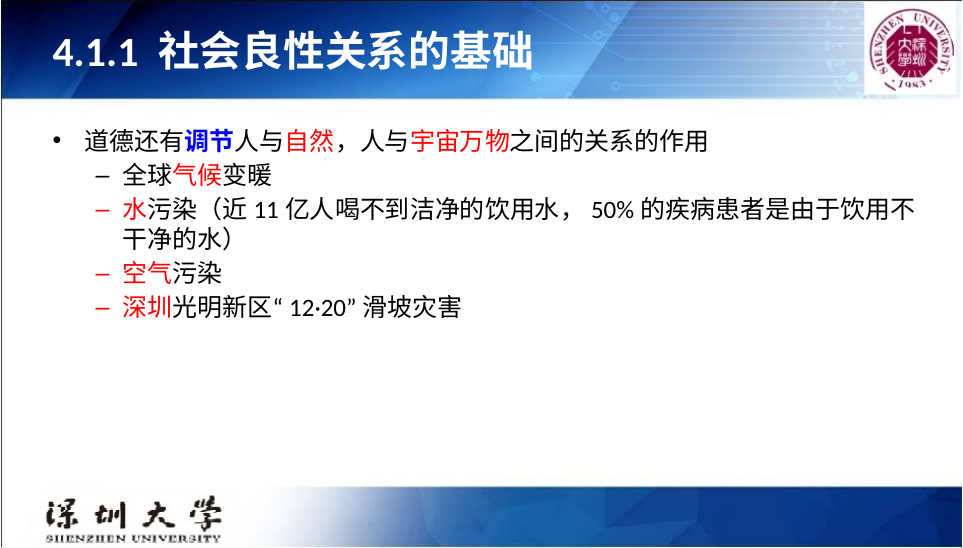

# 4.1.1 社会良性关系的基础
道德还有调节人与自然，人与宇宙万物之间的关系的作用
全球气候变暖
水污染（近11亿人喝不到洁净的饮用水，50%的疾病患者是由于饮用不干净的水）
空气污染
深圳光明新区“12·20”滑坡灾害
129